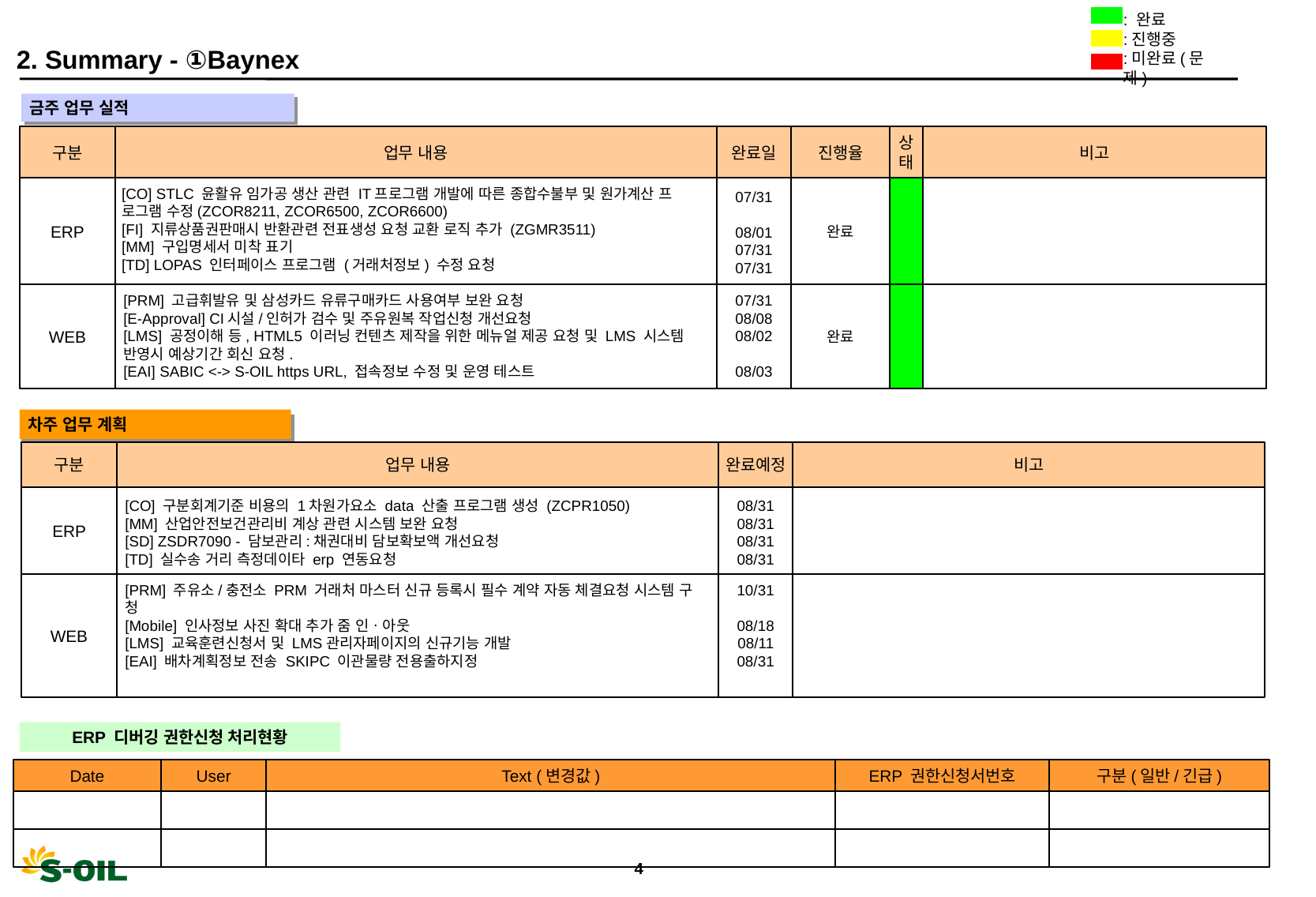

: 완료
:진행중
:미완료(문제)
2. Summary - ①Baynex

 금주 업무 실적
" "
구분
업무 내용
완료일
진행율
상
태
비고

ERP

완료

[CO] STLC 윤활유 임가공 생산 관련 IT프로그램 개발에 따른 종합수불부 및 원가계산 프
로그램 수정(ZCOR8211, ZCOR6500, ZCOR6600)
[FI] 지류상품권판매시 반환관련 전표생성 요청 교환 로직 추가 (ZGMR3511)
[MM] 구입명세서 미착 표기
[TD] LOPAS 인터페이스 프로그램 (거래처정보) 수정 요청
07/31
08/01
07/31
07/31

WEB

완료

[PRM] 고급휘발유 및 삼성카드 유류구매카드 사용여부 보완 요청
[E-Approval] CI시설/인허가 검수 및 주유원복 작업신청 개선요청
[LMS] 공정이해 등, HTML5 이러닝 컨텐츠 제작을 위한 메뉴얼 제공 요청 및 LMS 시스템
반영시 예상기간 회신 요청.
[EAI] SABIC <-> S-OIL https URL, 접속정보 수정 및 운영 테스트
07/31
08/08
08/02
08/03

 차주 업무 계획
" "
구분
업무 내용
완료예정
비고

ERP

[CO] 구분회계기준 비용의 1차원가요소 data 산출 프로그램 생성 (ZCPR1050)
[MM] 산업안전보건관리비 계상 관련 시스템 보완 요청
[SD] ZSDR7090 - 담보관리:채권대비 담보확보액 개선요청
[TD] 실수송 거리 측정데이타 erp 연동요청
08/31
08/31
08/31
08/31

WEB

[PRM] 주유소/충전소 PRM 거래처 마스터 신규 등록시 필수 계약 자동 체결요청 시스템 구
청
[Mobile] 인사정보 사진 확대 추가 줌 인ㆍ아웃
[LMS] 교육훈련신청서 및 LMS관리자페이지의 신규기능 개발
[EAI] 배차계획정보 전송 SKIPC 이관물량 전용출하지정
10/31
08/18
08/11
08/31

ERP 디버깅 권한신청 처리현황
Date
User
Text (변경값)
ERP 권한신청서번호
구분(일반/긴급)